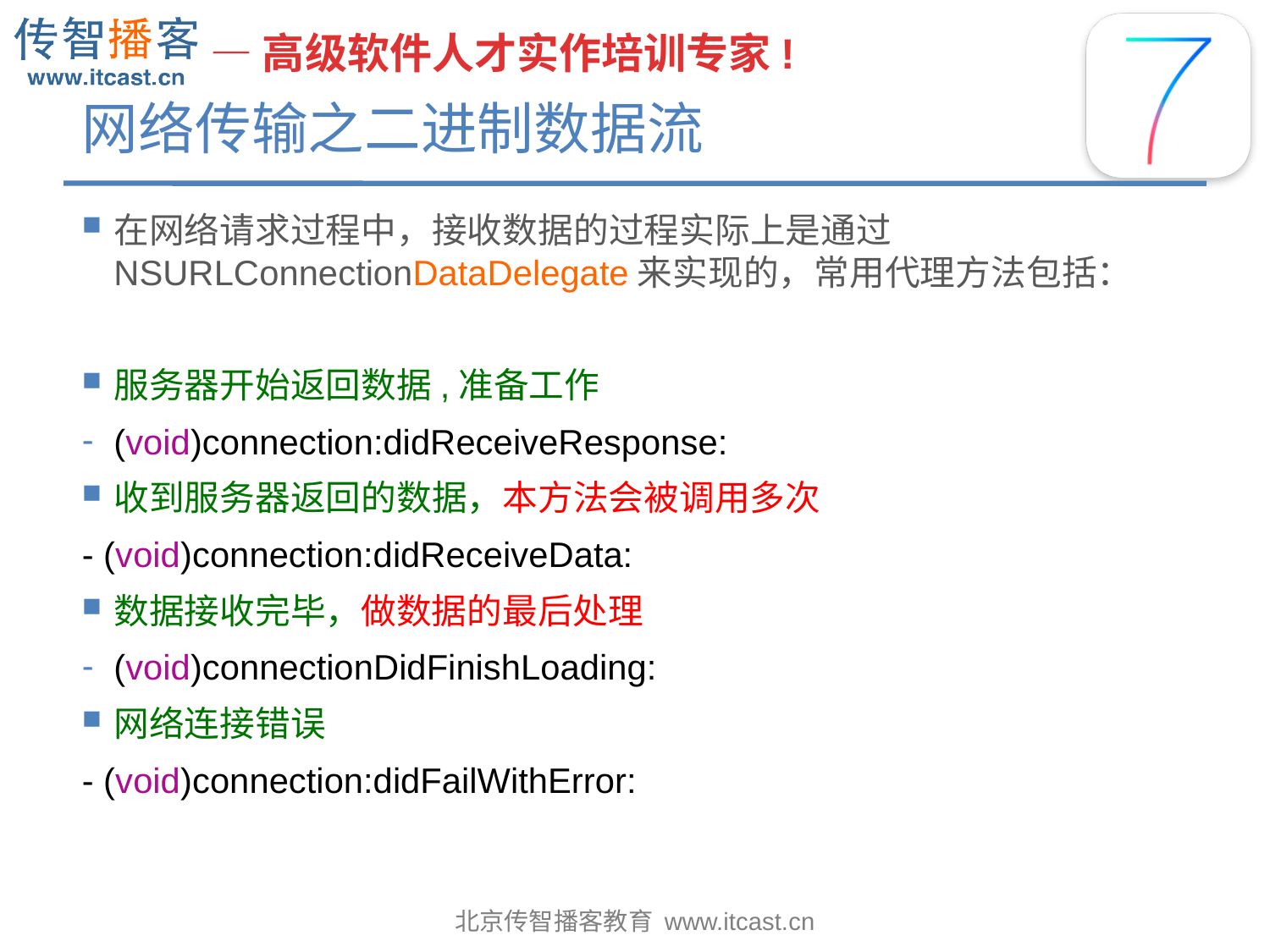

# 网络传输之二进制数据流
在网络请求过程中，接收数据的过程实际上是通过NSURLConnectionDataDelegate来实现的，常用代理方法包括：

服务器开始返回数据,准备工作
(void)connection:didReceiveResponse:
收到服务器返回的数据，本方法会被调用多次
- (void)connection:didReceiveData:
数据接收完毕，做数据的最后处理
(void)connectionDidFinishLoading:
网络连接错误
- (void)connection:didFailWithError: